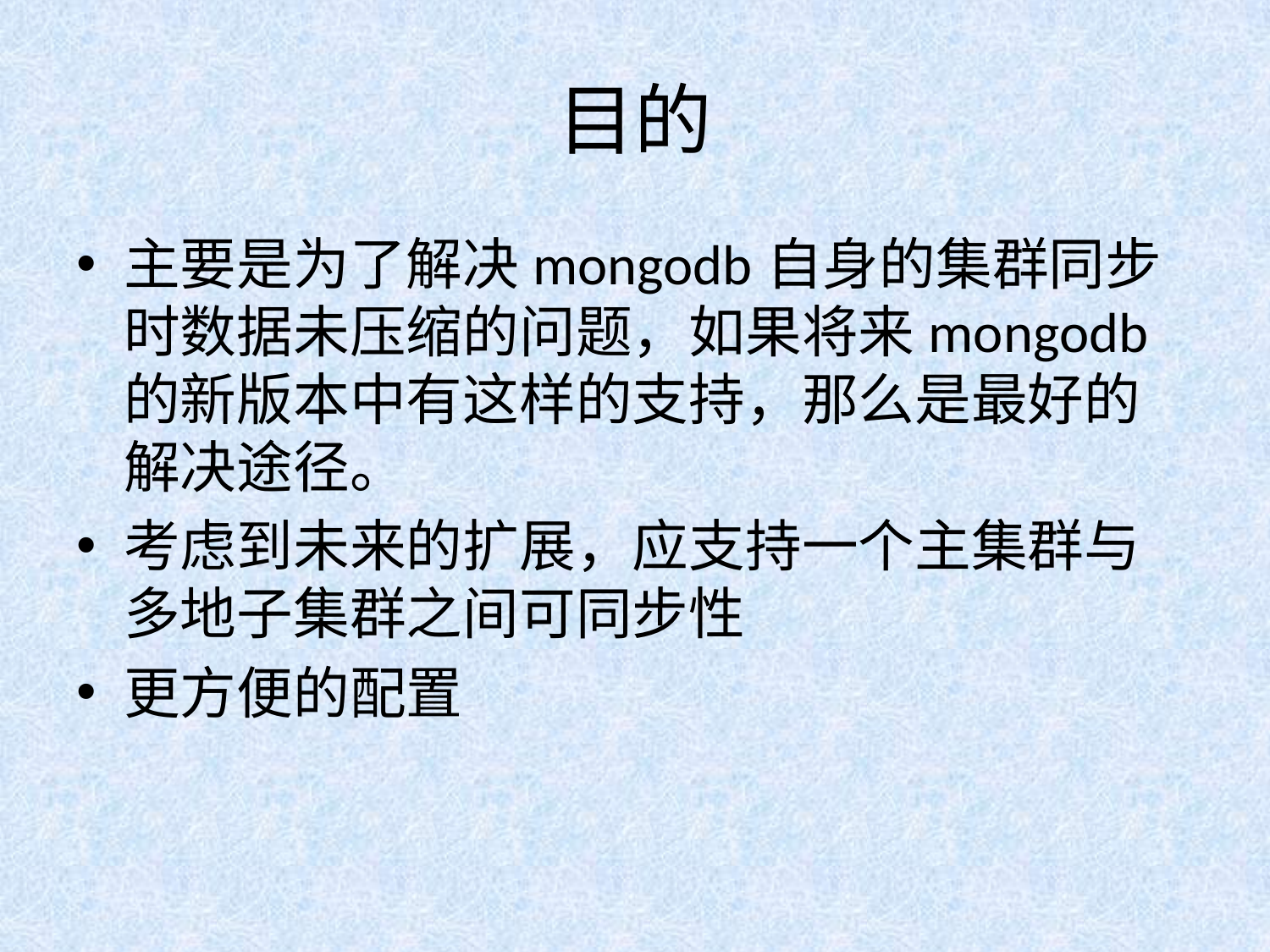

# 目的
主要是为了解决mongodb自身的集群同步时数据未压缩的问题，如果将来mongodb的新版本中有这样的支持，那么是最好的解决途径。
考虑到未来的扩展，应支持一个主集群与多地子集群之间可同步性
更方便的配置